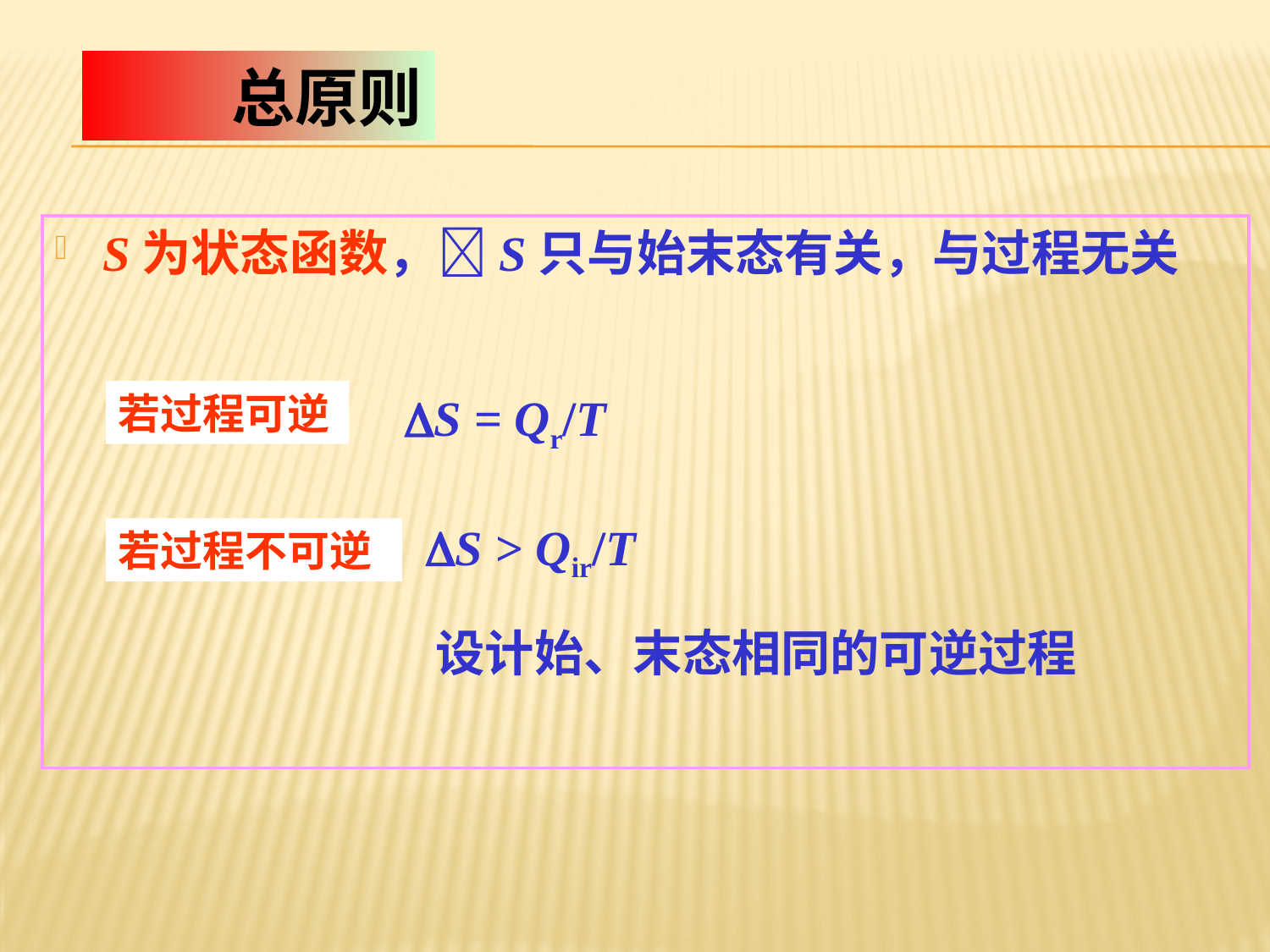

总原则
S为状态函数，ΔS只与始末态有关，与过程无关
若过程可逆
ΔS = Qr/T
ΔS > Qir/T
若过程不可逆
设计始、末态相同的可逆过程